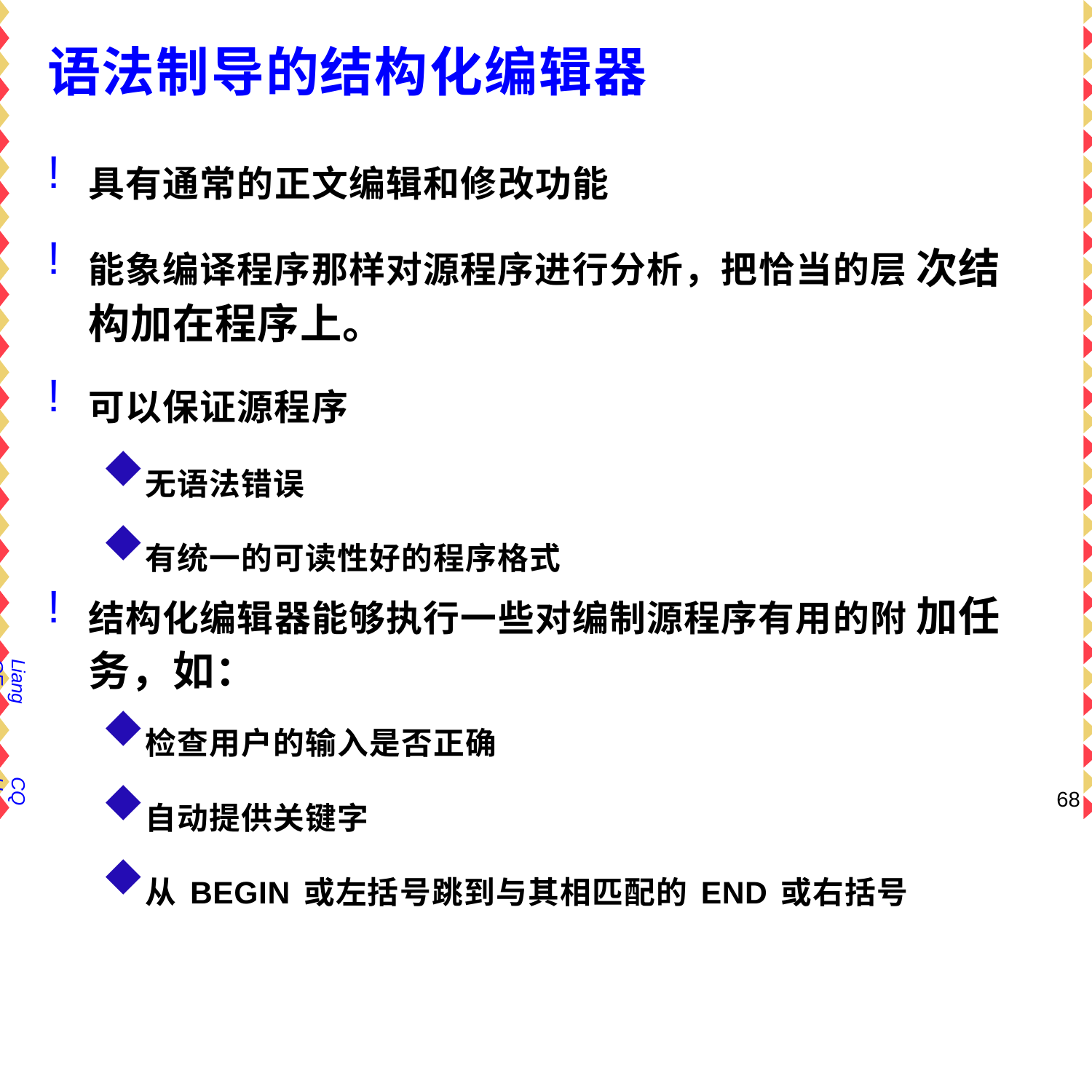

# 语法制导的结构化编辑器
具有通常的正文编辑和修改功能
能象编译程序那样对源程序进行分析，把恰当的层 次结构加在程序上。
可以保证源程序
无语法错误
有统一的可读性好的程序格式
结构化编辑器能够执行一些对编制源程序有用的附 加任务，如：
检查用户的输入是否正确
自动提供关键字
从BEGIN或左括号跳到与其相匹配的END或右括号
Liang GE
CQU
68